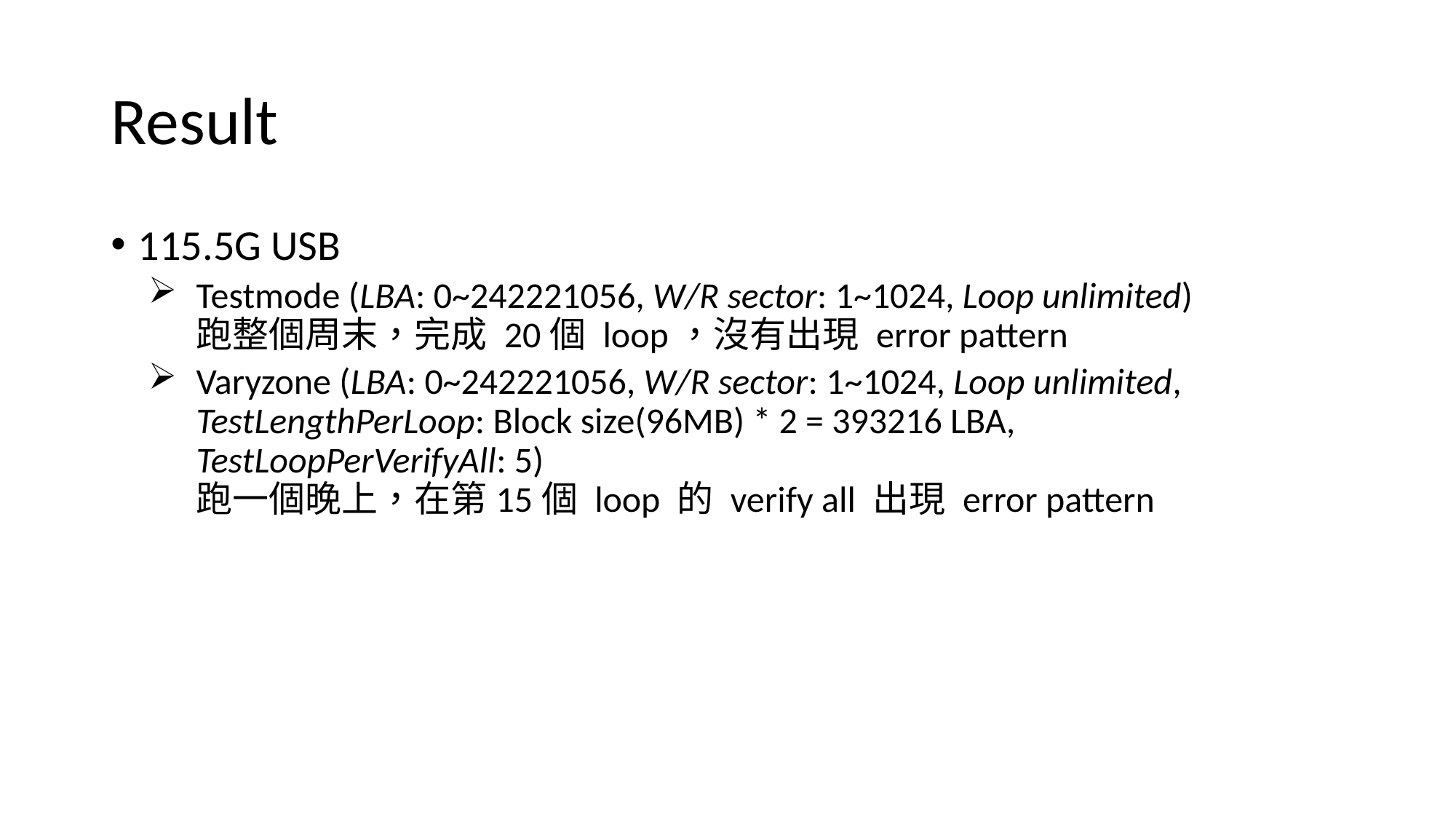

# Result
115.5G USB
Testmode (LBA: 0~242221056, W/R sector: 1~1024, Loop unlimited)
跑整個周末，完成 20個 loop，沒有出現 error pattern
Varyzone (LBA: 0~242221056, W/R sector: 1~1024, Loop unlimited, TestLengthPerLoop: Block size(96MB) * 2 = 393216 LBA, TestLoopPerVerifyAll: 5)
跑一個晚上，在第15個 loop 的 verify all 出現 error pattern